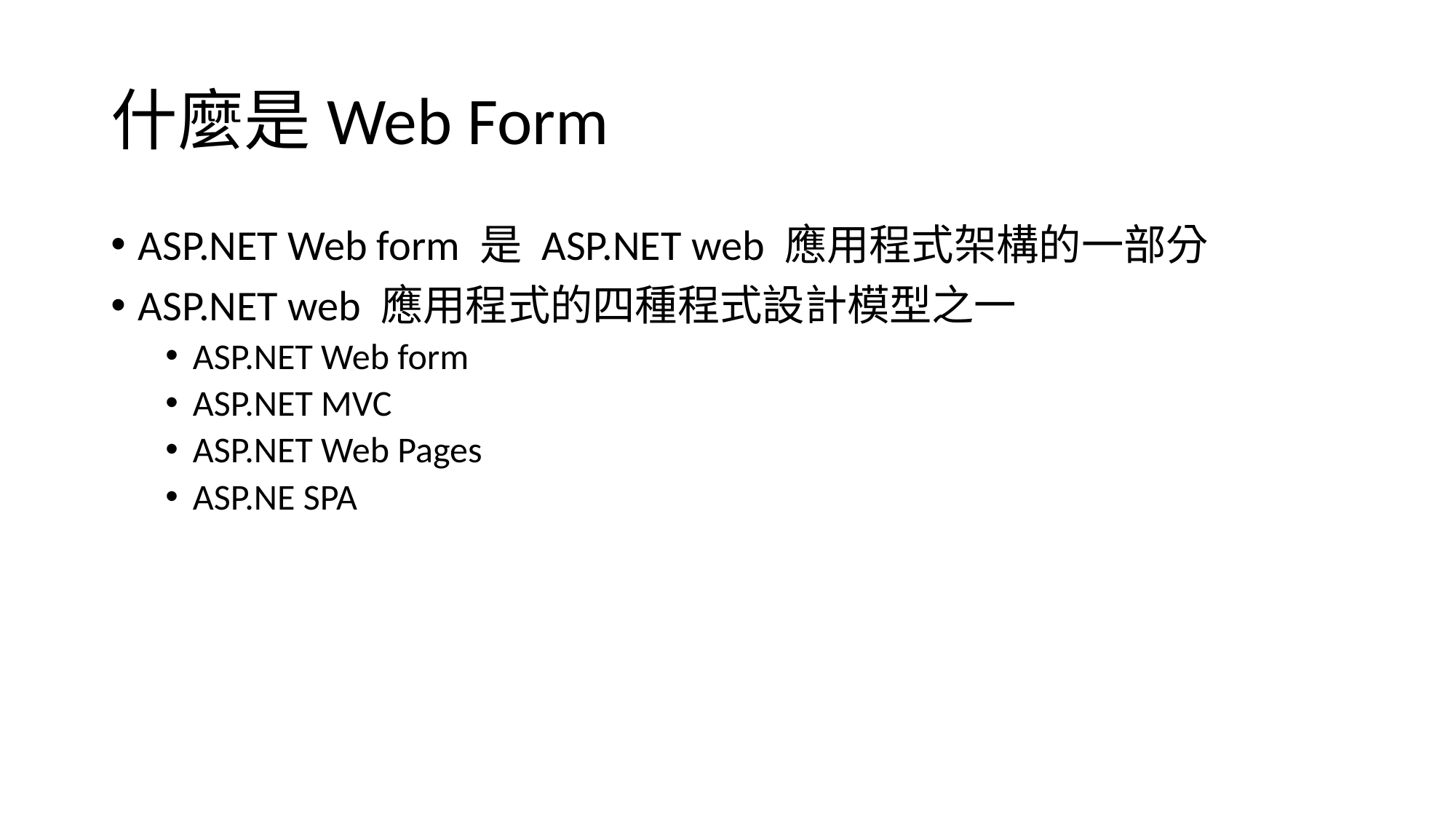

# 什麼是Web Form
ASP.NET Web form 是 ASP.NET web 應用程式架構的一部分
ASP.NET web 應用程式的四種程式設計模型之一
ASP.NET Web form
ASP.NET MVC
ASP.NET Web Pages
ASP.NE SPA